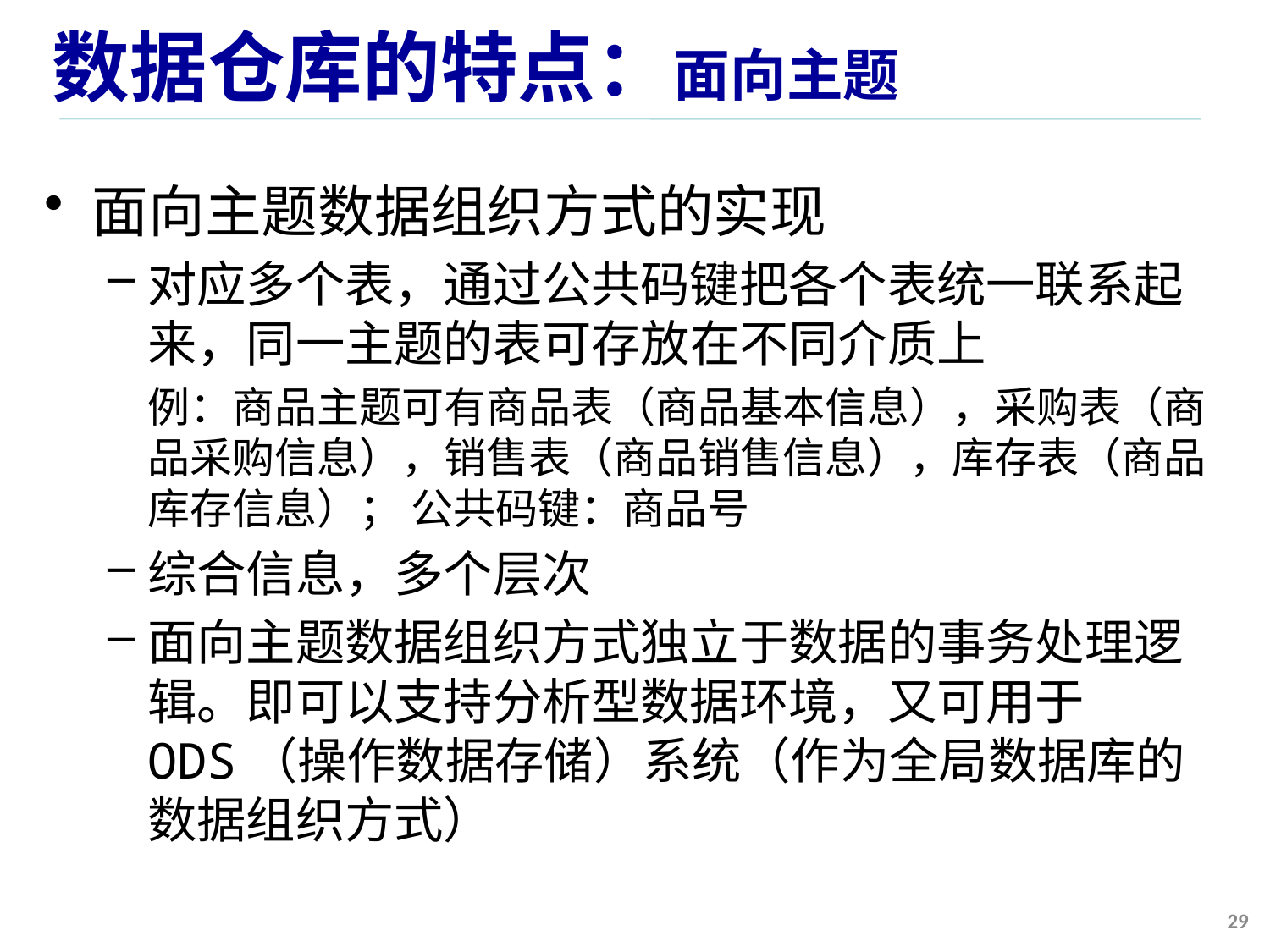

# 数据仓库的特点：面向主题
面向主题数据组织方式的实现
对应多个表，通过公共码键把各个表统一联系起来，同一主题的表可存放在不同介质上
	例：商品主题可有商品表（商品基本信息），采购表（商品采购信息），销售表（商品销售信息），库存表（商品库存信息）； 公共码键：商品号
综合信息，多个层次
面向主题数据组织方式独立于数据的事务处理逻辑。即可以支持分析型数据环境，又可用于ODS（操作数据存储）系统（作为全局数据库的数据组织方式）
29